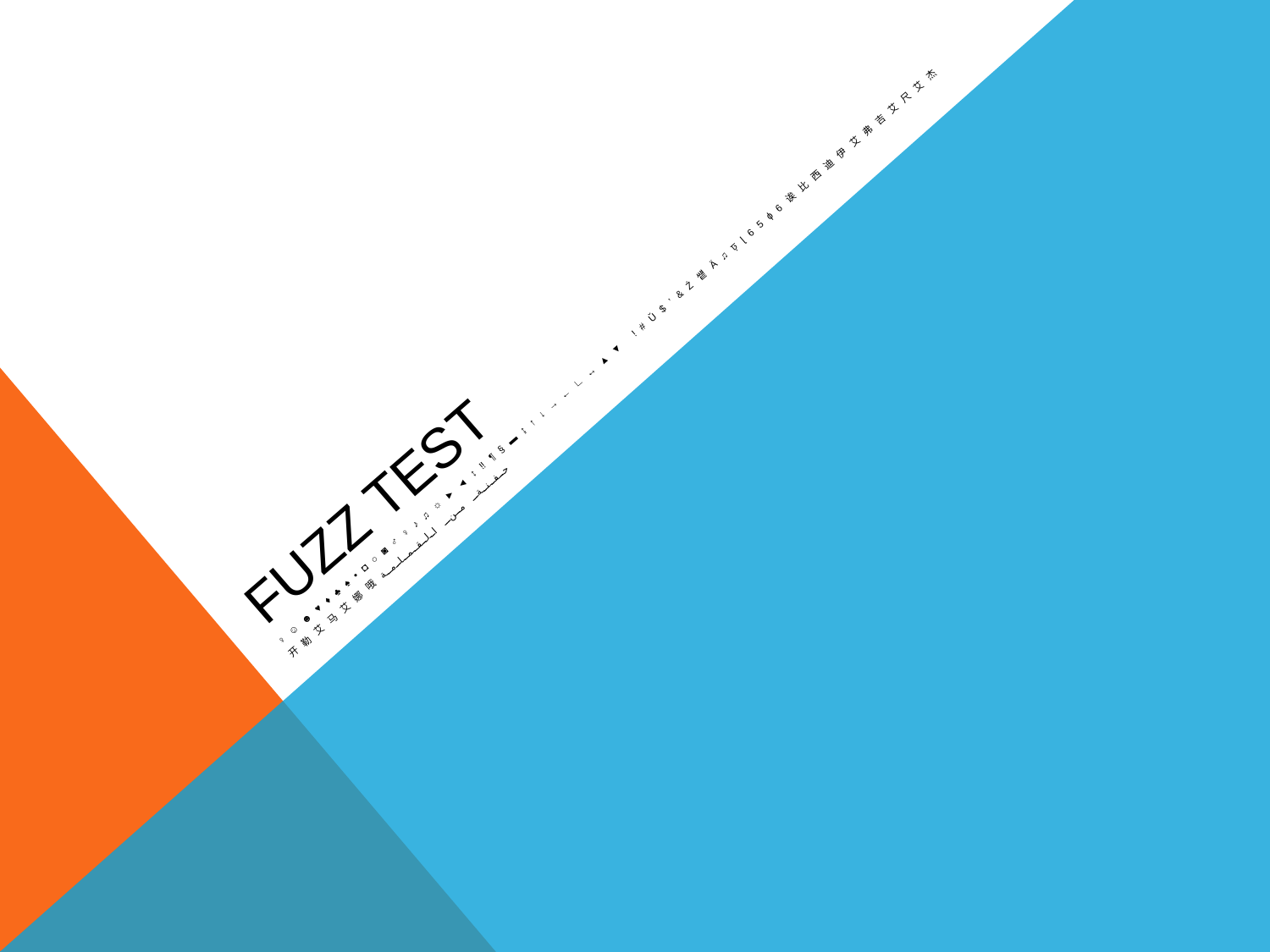

# Fuzz Test
♀☺☻♥♦♣♠•◘○◙♂♀♪♫☼►◄↕‼¶§▬↨↑↓→←∟↔▲▼ !#ŭ$’&ź썥ӓ♫ঢ়ɭ65ɸ6诶比西迪伊艾弗吉艾尺艾杰
开勒艾马艾娜哦حفنة من القمامة